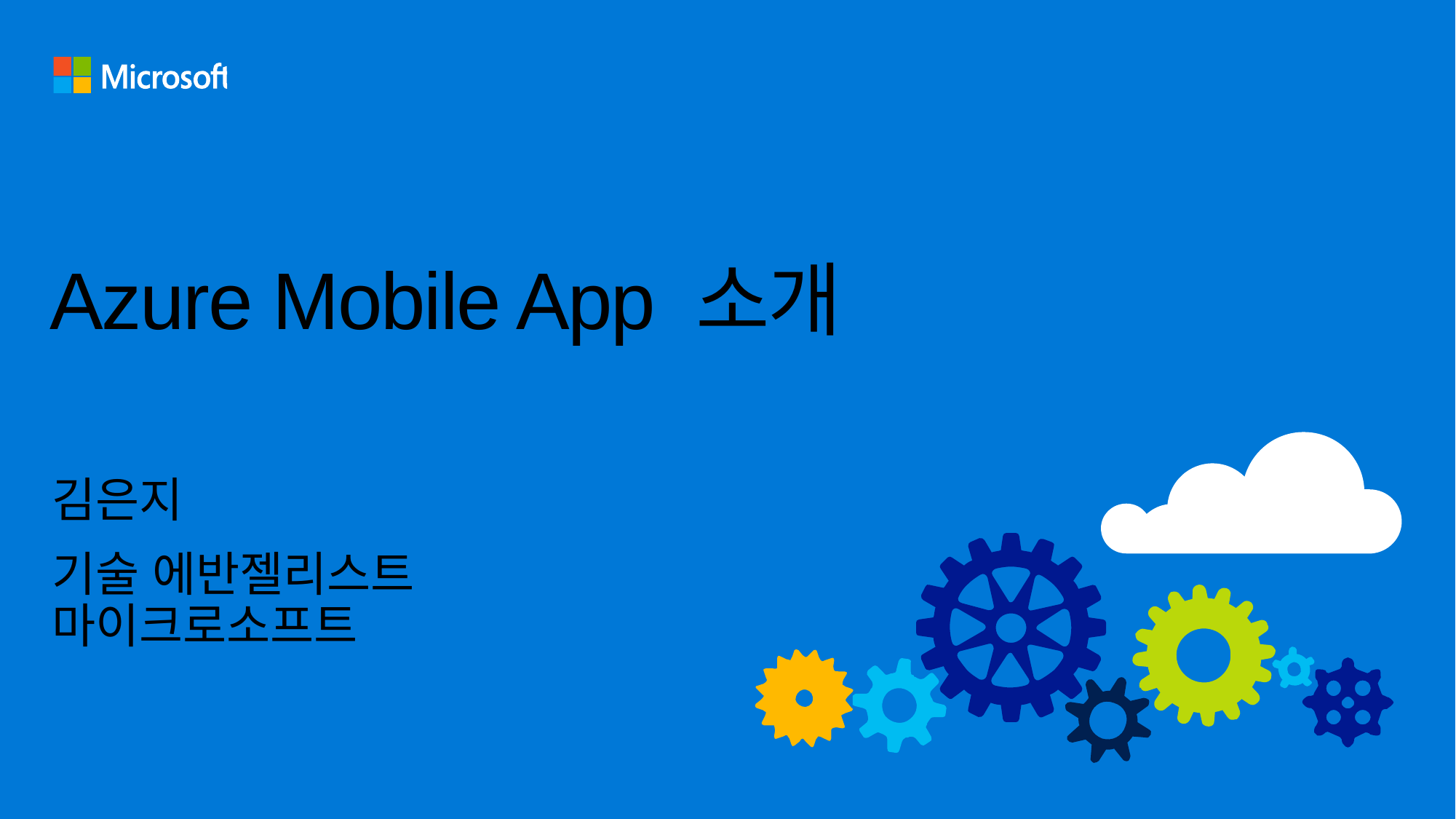

# Azure Mobile App 소개
김은지

기술 에반젤리스트
마이크로소프트